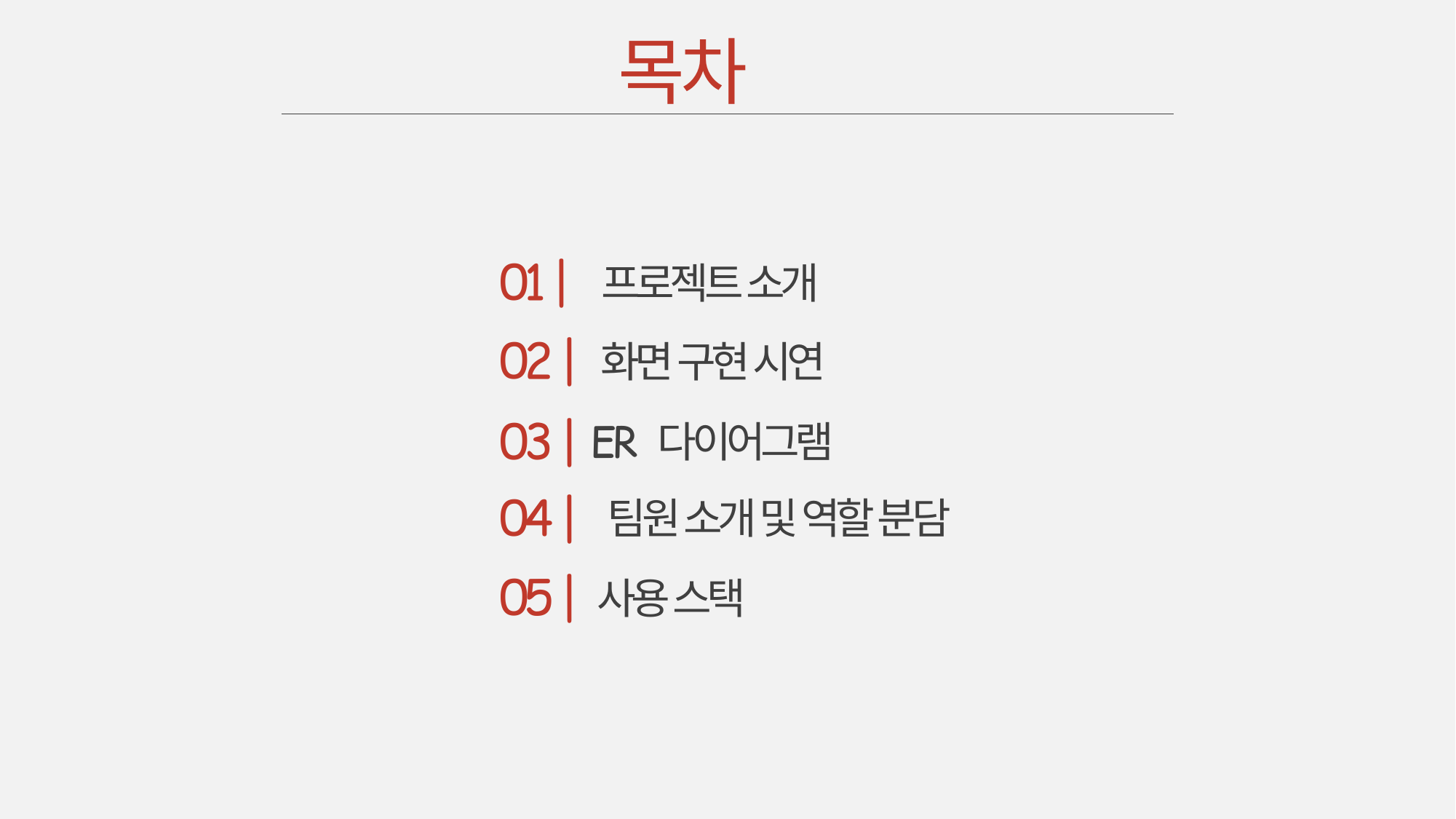

목차
01 |
프로젝트 소개
02 |
화면 구현 시연
03 |
ER 다이어그램
04 |
팀원 소개 및 역할 분담
05 |
사용 스택